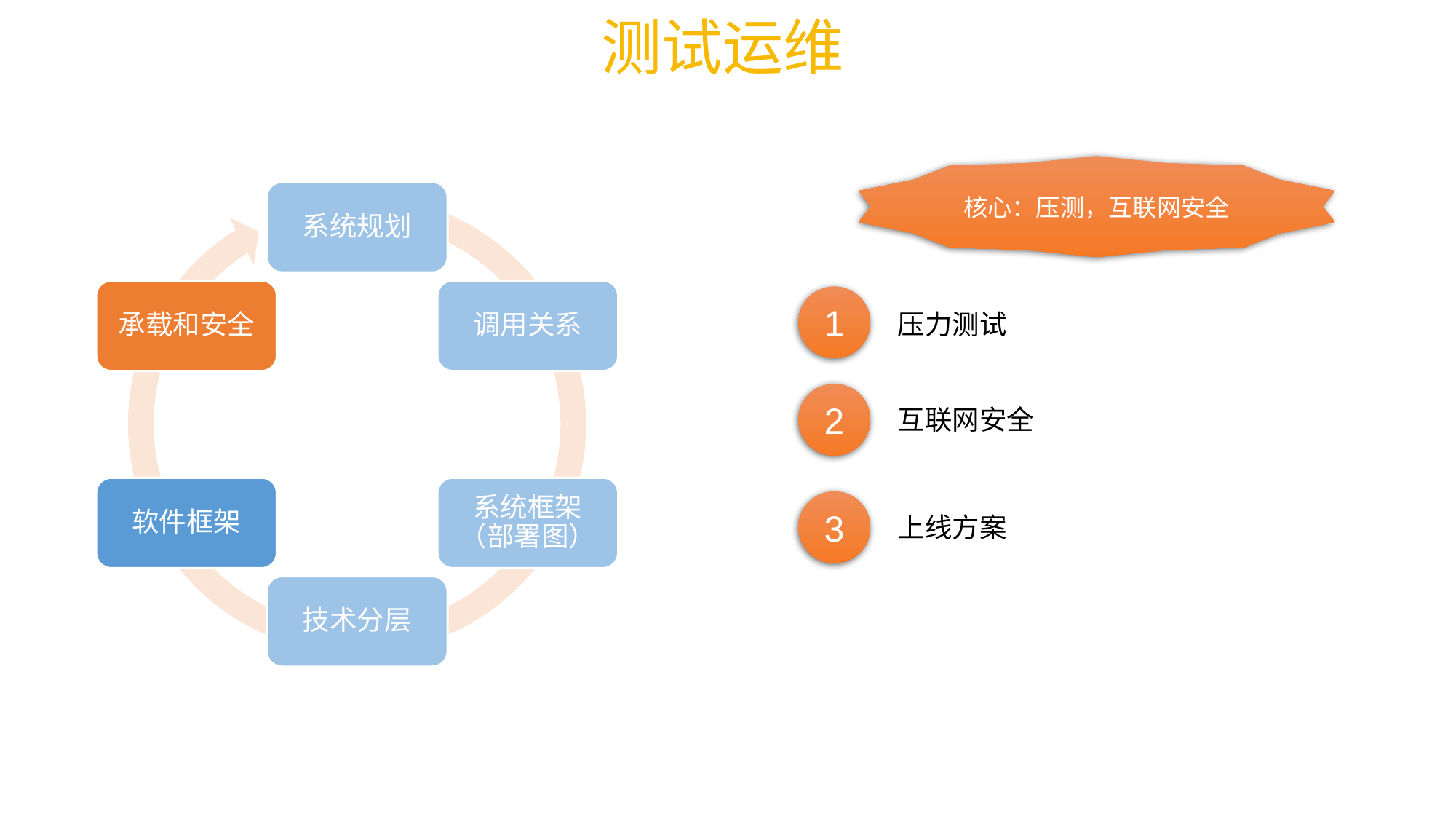

测试运维
      核心：压测，互联网安全

系统规划
承载和安全
调用关系
软件框架
系统框架（部署图）
技术分层
1
压力测试
2
互联网安全
3
上线方案